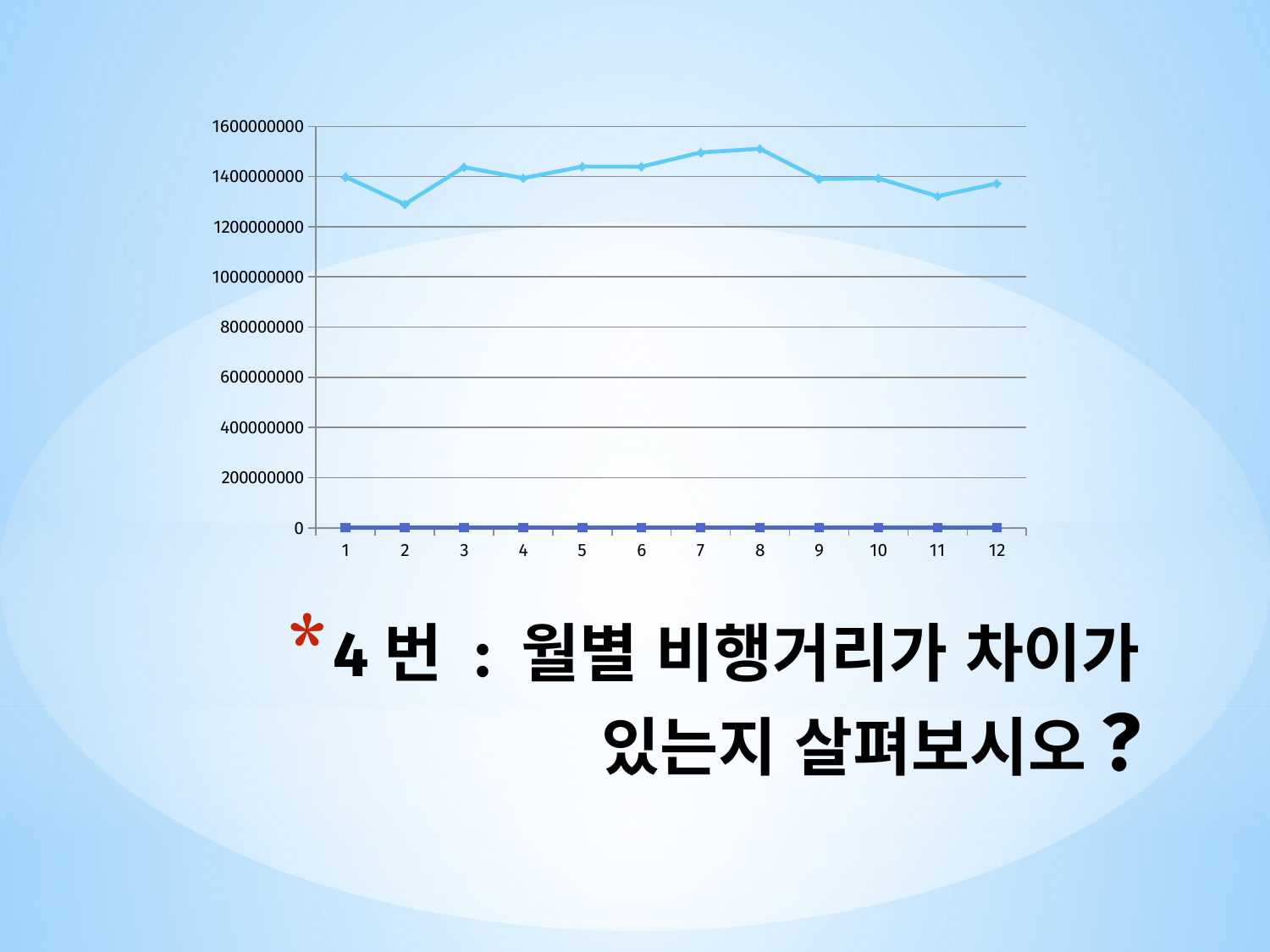

### Chart

| Category |  |  |
|---|---|---|
# 4번 : 월별 비행거리가 차이가 있는지 살펴보시오?